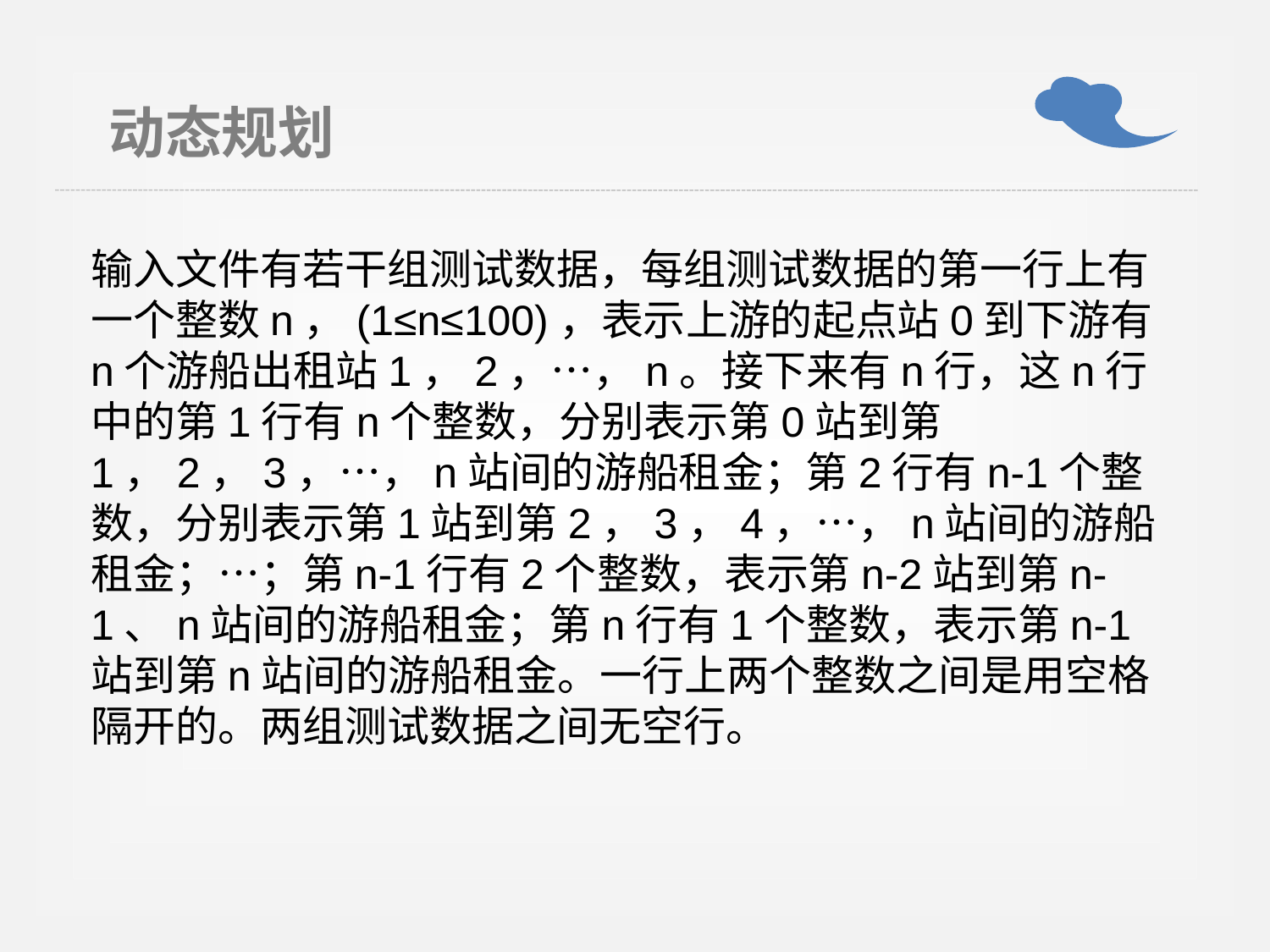

动态规划

输入文件有若干组测试数据，每组测试数据的第一行上有一个整数n，(1≤n≤100)，表示上游的起点站0到下游有n个游船出租站1，2，…，n。接下来有n行，这n行中的第1行有n个整数，分别表示第0站到第1，2，3，…，n站间的游船租金；第2行有n-1个整数，分别表示第1站到第2，3，4，…，n站间的游船租金；…；第n-1行有2个整数，表示第n-2站到第n-1、n站间的游船租金；第n行有1个整数，表示第n-1站到第n站间的游船租金。一行上两个整数之间是用空格隔开的。两组测试数据之间无空行。